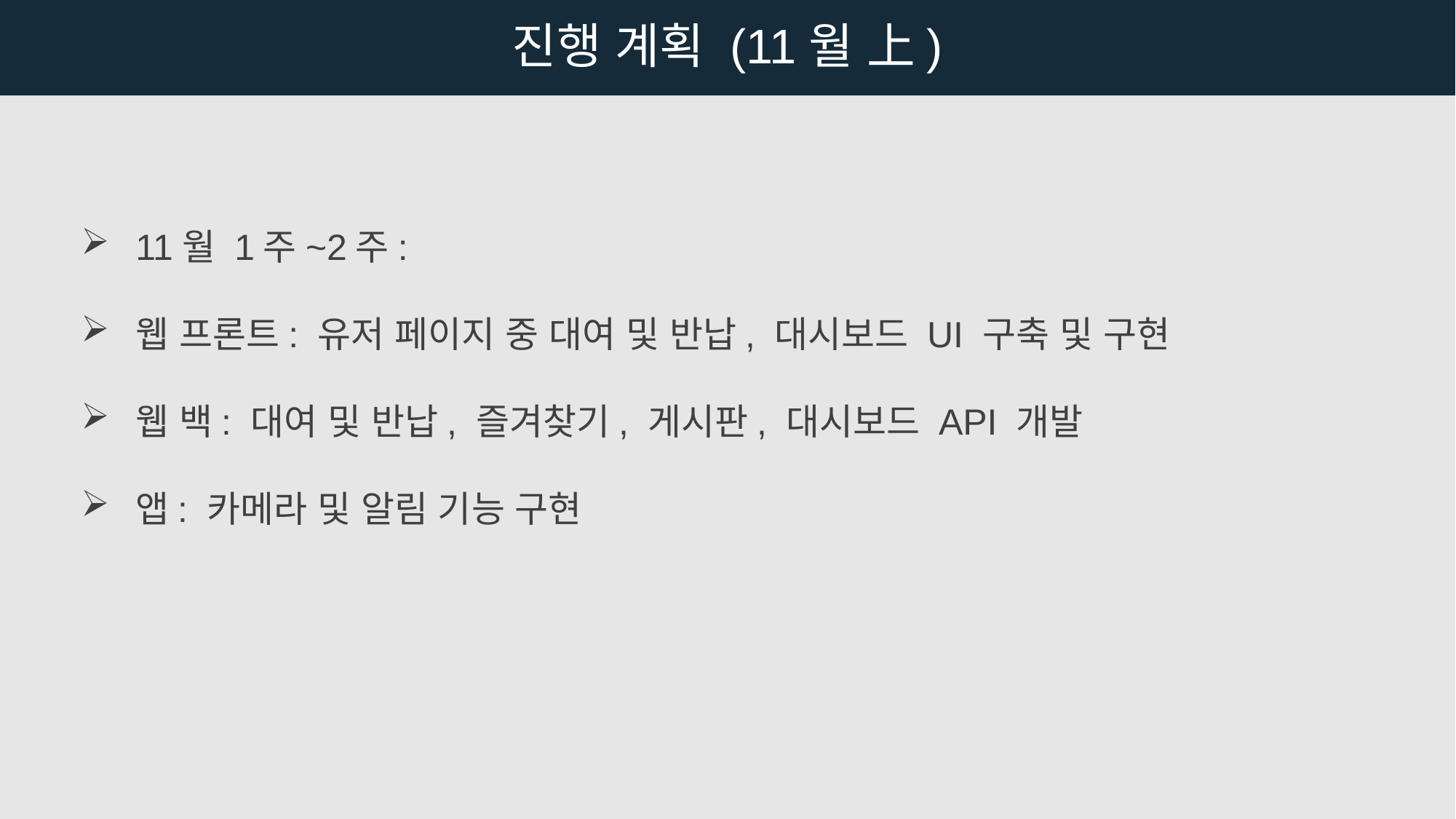

진행 계획 (11월 上)
11월 1주~2주:
웹 프론트: 유저 페이지 중 대여 및 반납, 대시보드 UI 구축 및 구현
웹 백: 대여 및 반납, 즐겨찾기, 게시판, 대시보드 API 개발
앱: 카메라 및 알림 기능 구현